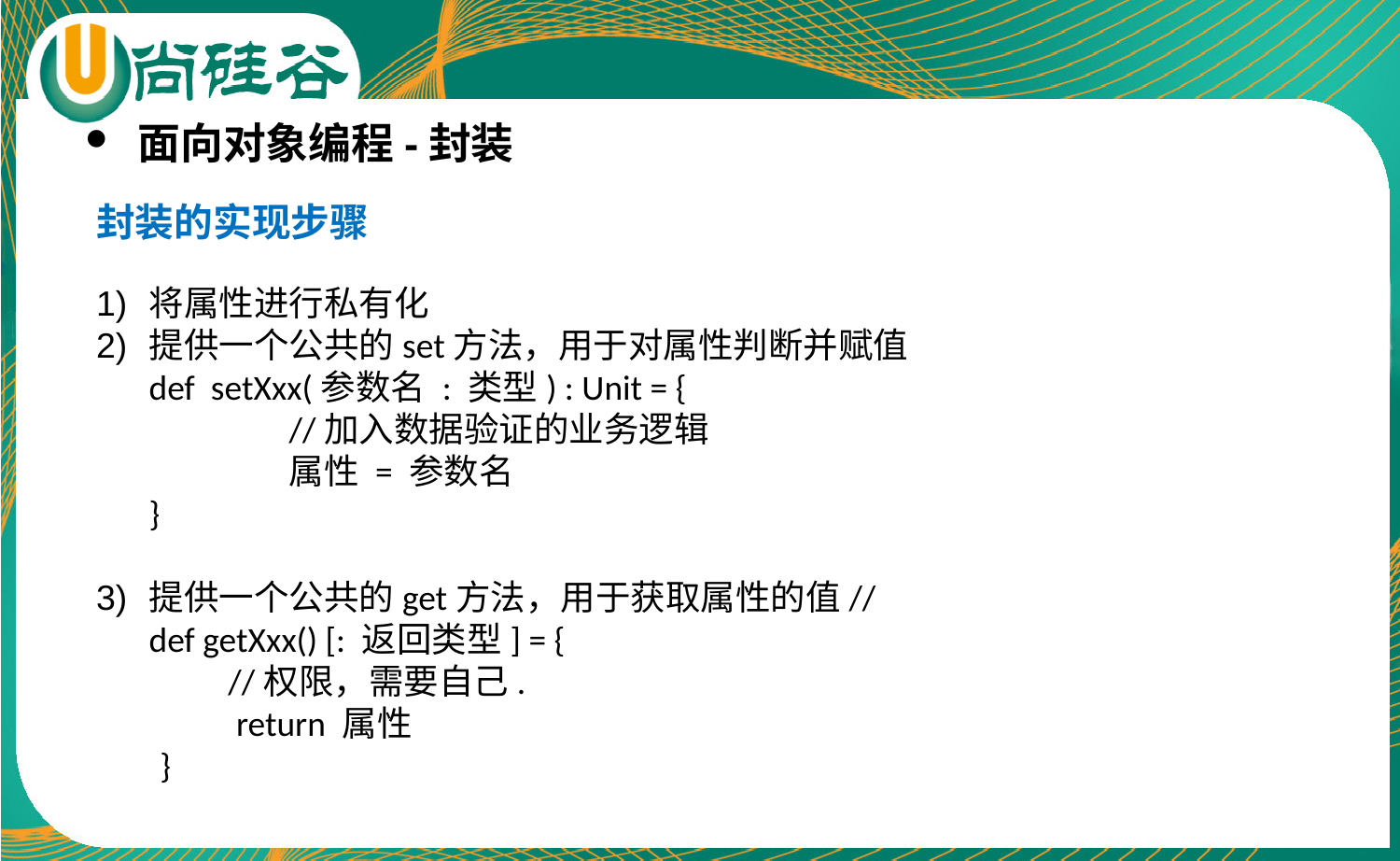

面向对象编程-封装

封装的实现步骤

将属性进行私有化
提供一个公共的set方法，用于对属性判断并赋值
def  setXxx(参数名 : 类型) : Unit = {
	//加入数据验证的业务逻辑
	属性 = 参数名
}

提供一个公共的get方法，用于获取属性的值//
def getXxx() [: 返回类型] = {
          //权限，需要自己.
	return 属性
        }